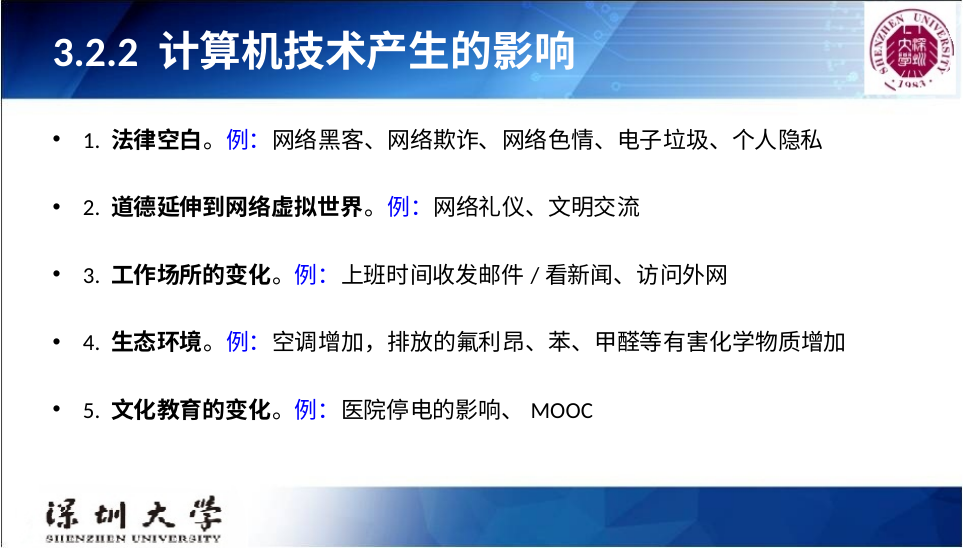

# 3.2.2 计算机技术产生的影响
1. 法律空白。例：网络黑客、网络欺诈、网络色情、电子垃圾、个人隐私

2. 道德延伸到网络虚拟世界。例：网络礼仪、文明交流

3. 工作场所的变化。例：上班时间收发邮件/看新闻、访问外网

4. 生态环境。例：空调增加，排放的氟利昂、苯、甲醛等有害化学物质增加

5. 文化教育的变化。例：医院停电的影响、MOOC
108